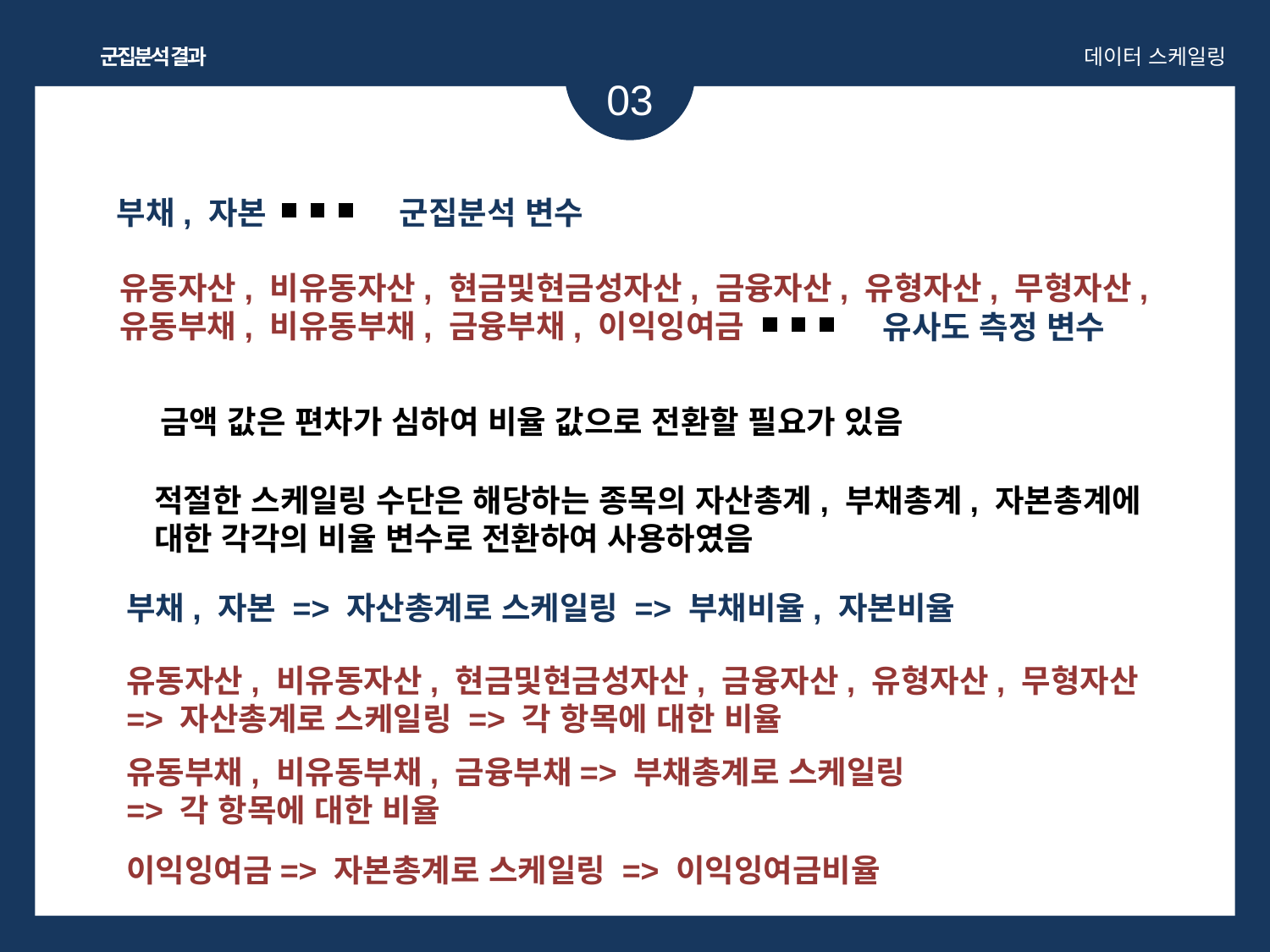

군집분석 결과
데이터 스케일링
03

부채, 자본
군집분석 변수
유동자산, 비유동자산, 현금및현금성자산, 금융자산, 유형자산, 무형자산,
유동부채, 비유동부채, 금융부채, 이익잉여금
유사도 측정 변수
금액 값은 편차가 심하여 비율 값으로 전환할 필요가 있음
적절한 스케일링 수단은 해당하는 종목의 자산총계, 부채총계, 자본총계에
대한 각각의 비율 변수로 전환하여 사용하였음

부채, 자본 => 자산총계로 스케일링 => 부채비율, 자본비율
유동자산, 비유동자산, 현금및현금성자산, 금융자산, 유형자산, 무형자산=> 자산총계로 스케일링 => 각 항목에 대한 비율
유동부채, 비유동부채, 금융부채=> 부채총계로 스케일링
=> 각 항목에 대한 비율
이익잉여금=> 자본총계로 스케일링 => 이익잉여금비율